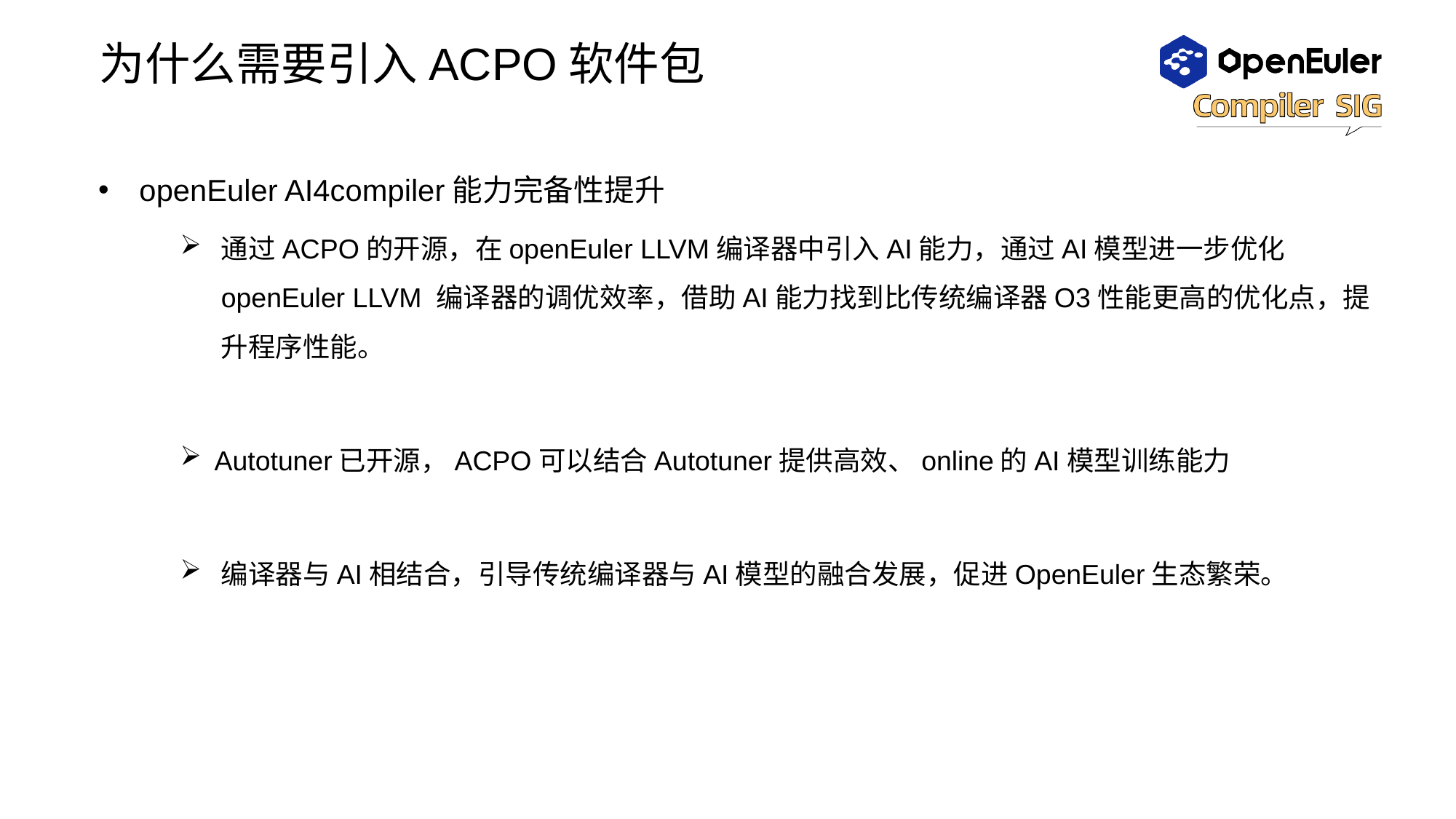

# 为什么需要引入ACPO软件包
openEuler AI4compiler能力完备性提升
通过ACPO的开源，在openEuler LLVM编译器中引入AI能力，通过AI模型进一步优化openEuler LLVM 编译器的调优效率，借助AI能力找到比传统编译器O3性能更高的优化点，提升程序性能。

Autotuner已开源，ACPO可以结合Autotuner提供高效、online的AI模型训练能力

编译器与AI相结合，引导传统编译器与AI模型的融合发展，促进OpenEuler生态繁荣。